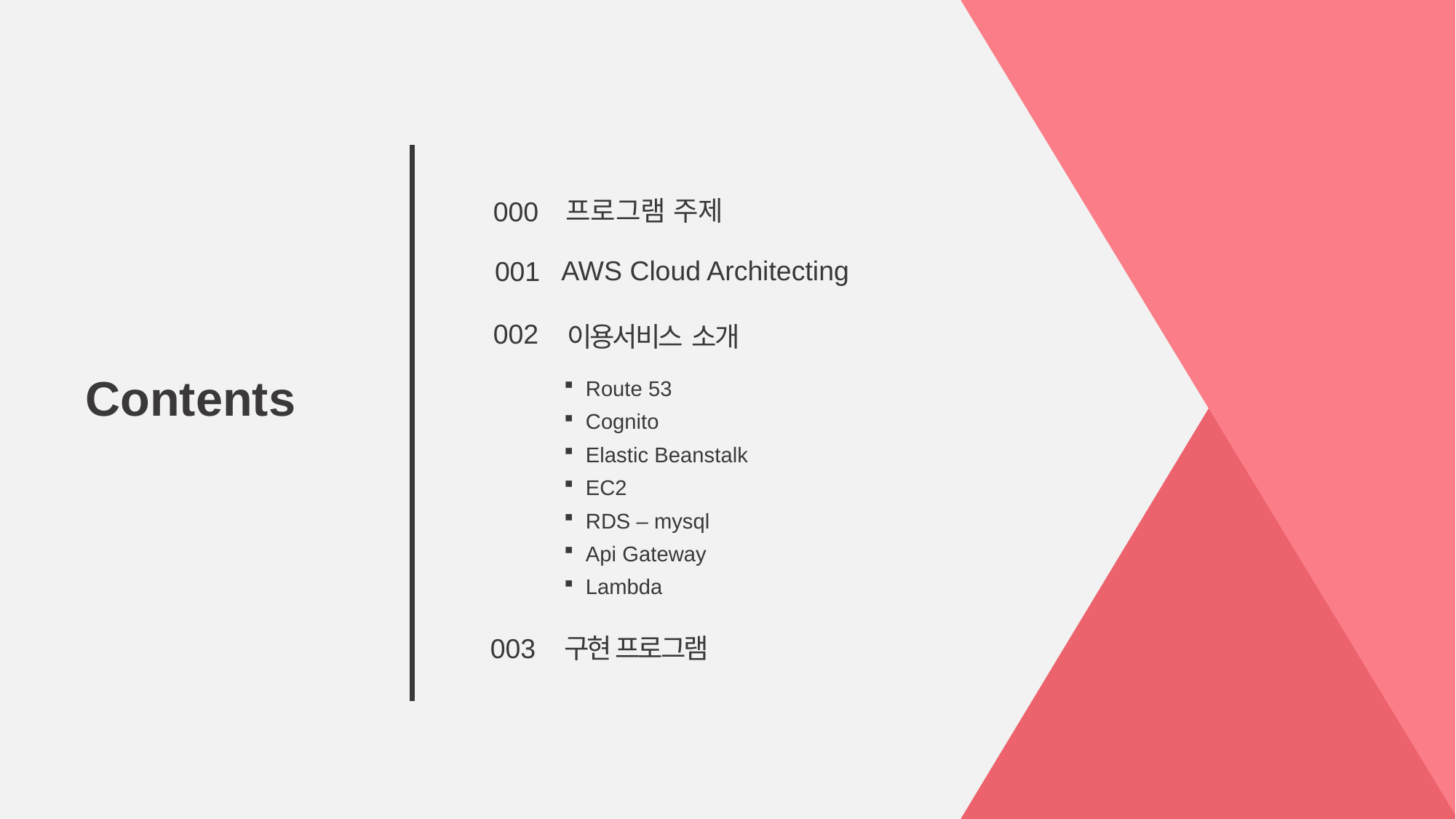

프로그램 주제
000
AWS Cloud Architecting
001
002
이용서비스  소개
Route 53
Cognito
Elastic Beanstalk
EC2
RDS – mysql
Api Gateway
Lambda
구현 프로그램
003
Contents